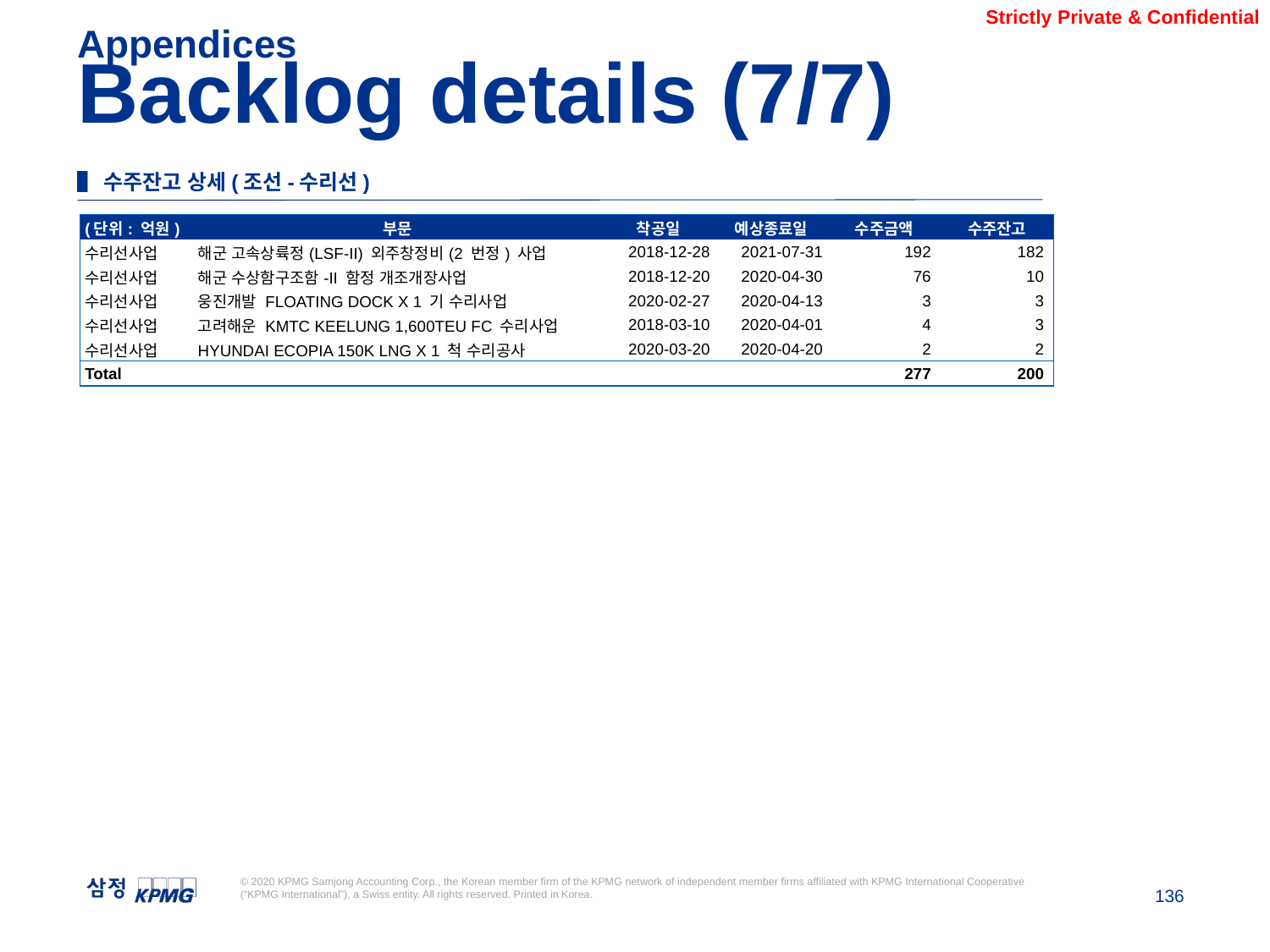

Appendices
Backlog details (7/7)
▌수주잔고 상세(조선-수리선)

| (단위: 억원) | 부문 | 착공일 | 예상종료일 | 수주금액 | 수주잔고 |
| --- | --- | --- | --- | --- | --- |
| 수리선사업 | 해군 고속상륙정(LSF-II) 외주창정비(2 번정) 사업 | 2018-12-28 | 2021-07-31 | 192 | 182 |
| 수리선사업 | 해군 수상함구조함-II 함정 개조개장사업 | 2018-12-20 | 2020-04-30 | 76 | 10 |
| 수리선사업 | 웅진개발 FLOATING DOCK X 1 기 수리사업 | 2020-02-27 | 2020-04-13 | 3 | 3 |
| 수리선사업 | 고려해운 KMTC KEELUNG 1,600TEU FC 수리사업 | 2018-03-10 | 2020-04-01 | 4 | 3 |
| 수리선사업 | HYUNDAI ECOPIA 150K LNG X 1 척 수리공사 | 2020-03-20 | 2020-04-20 | 2 | 2 |
| Total |  |  |  | 277 | 200 |